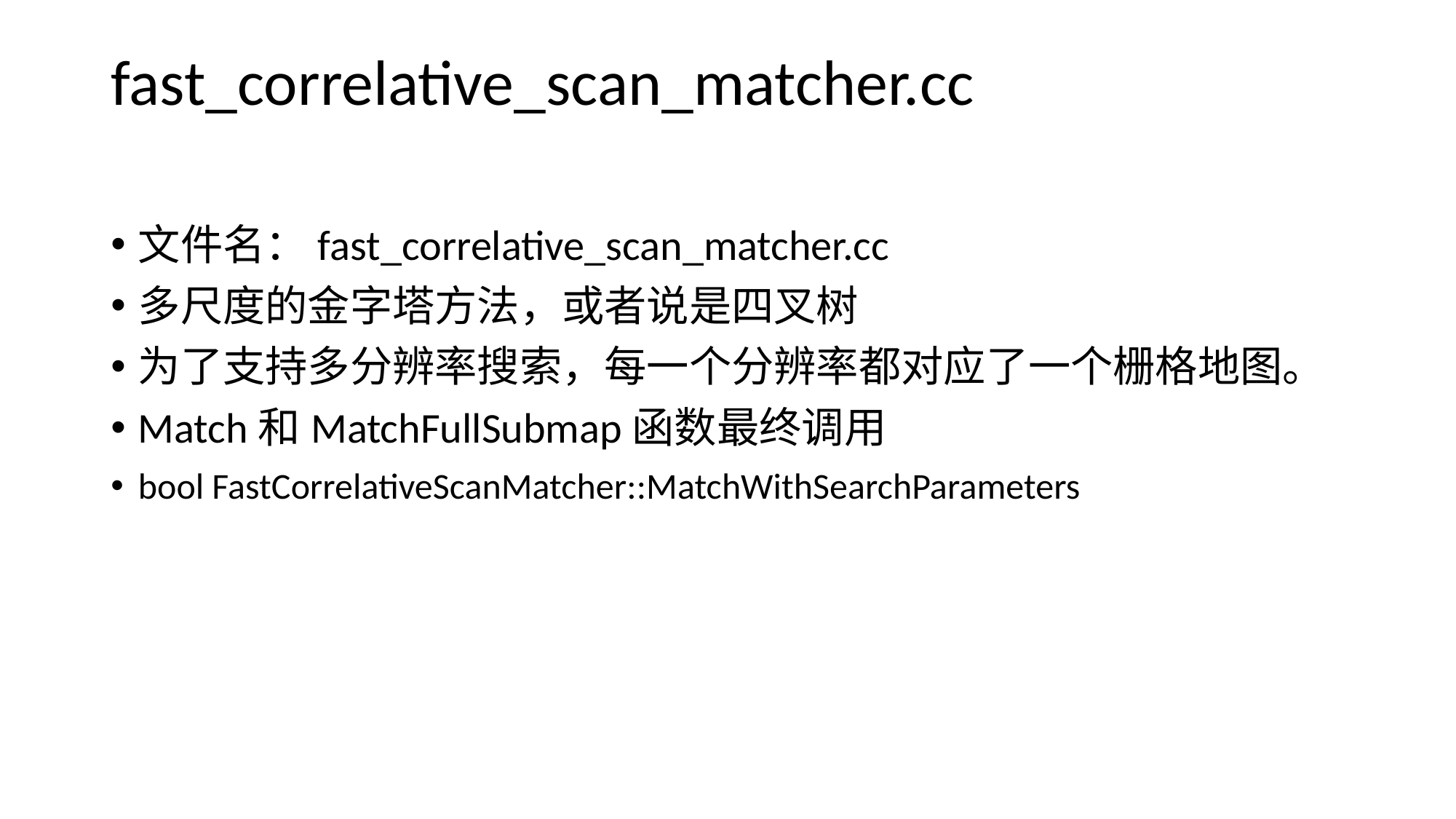

# fast_correlative_scan_matcher.cc
文件名：fast_correlative_scan_matcher.cc
多尺度的金字塔方法，或者说是四叉树
为了支持多分辨率搜索，每一个分辨率都对应了一个栅格地图。
Match和MatchFullSubmap函数最终调用
bool FastCorrelativeScanMatcher::MatchWithSearchParameters